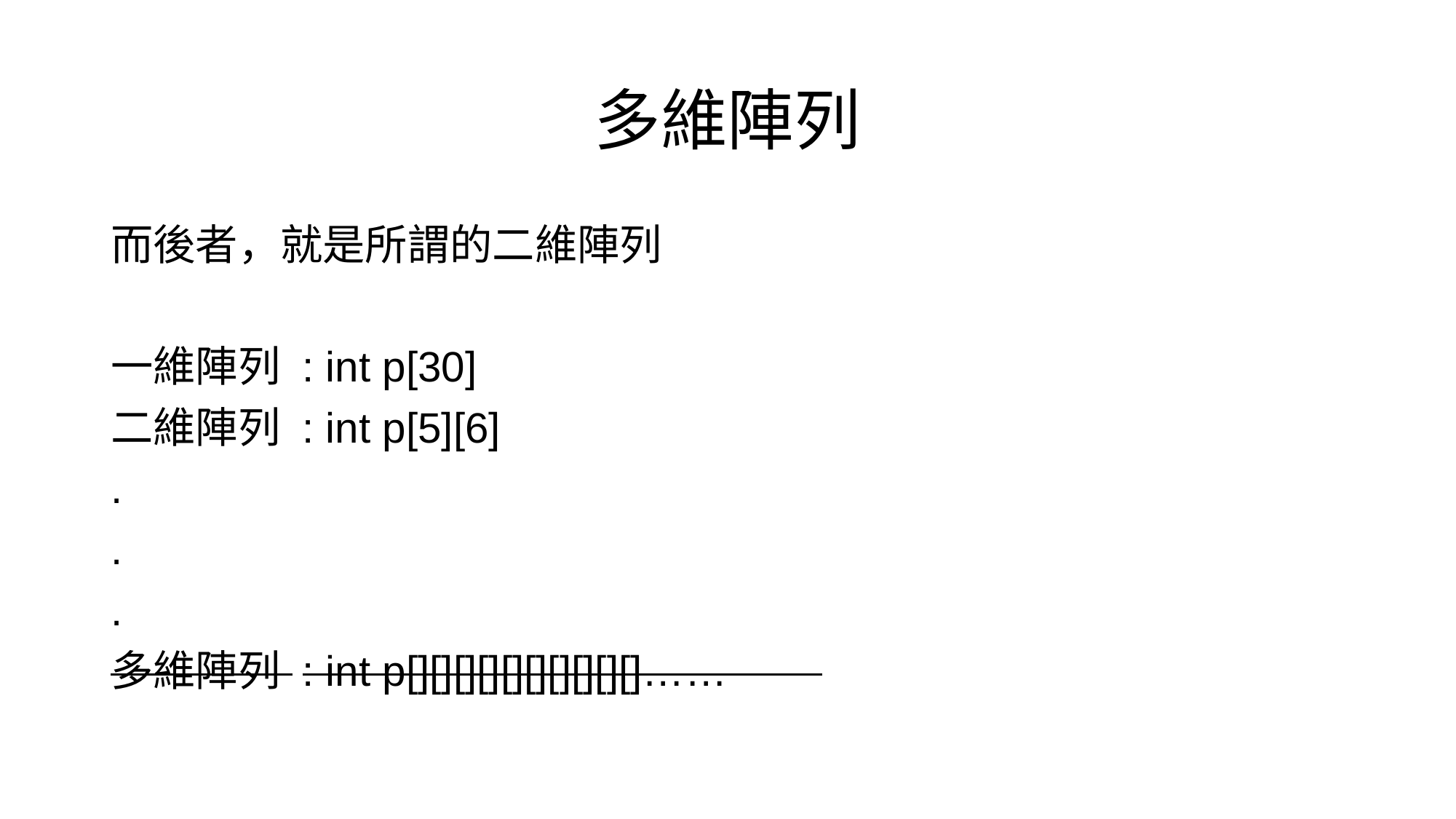

# 多維陣列
而後者，就是所謂的二維陣列

一維陣列 : int p[30]
二維陣列 : int p[5][6]
.
.
.
多維陣列 : int p[][][][][][][][][][]……